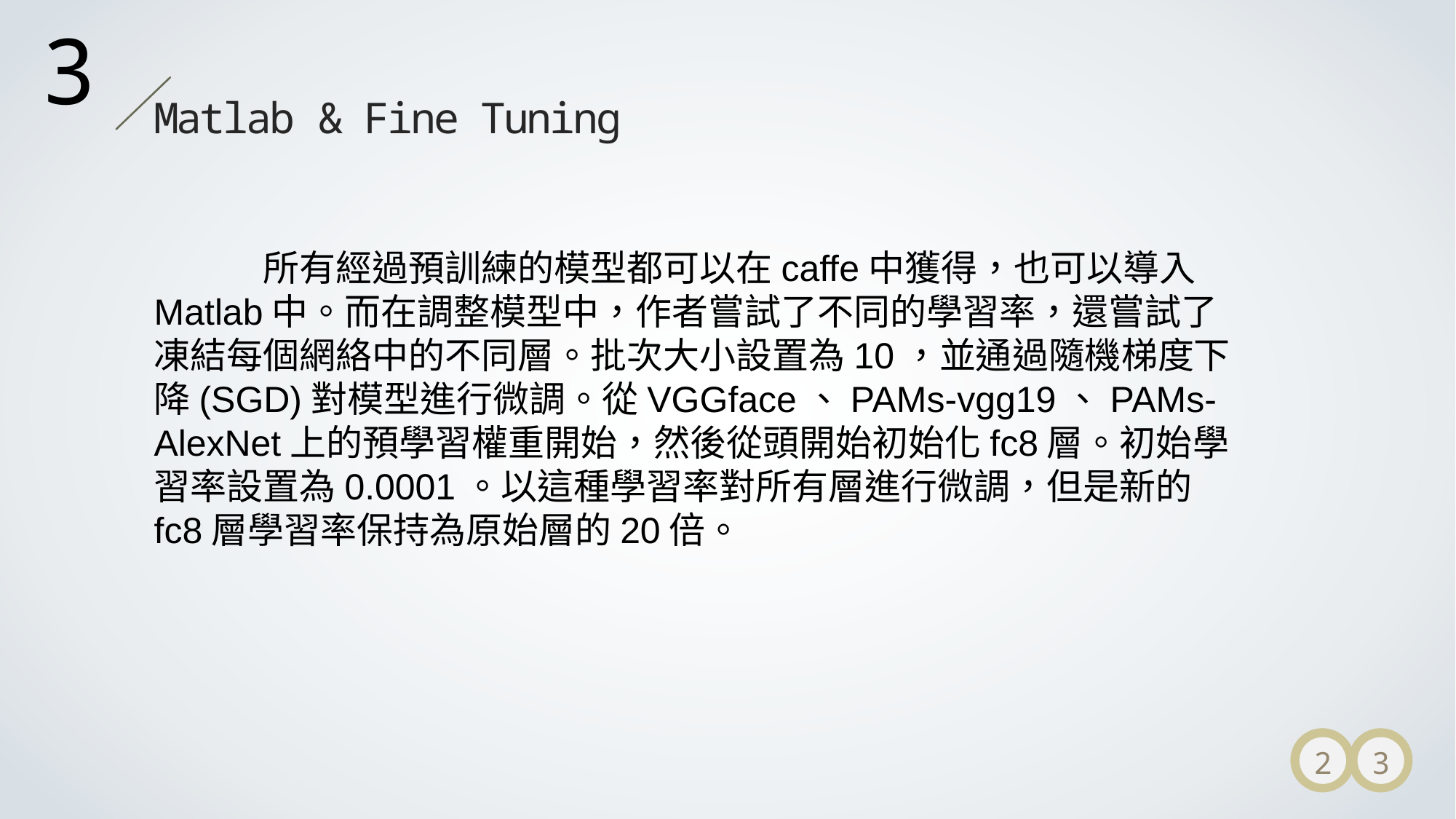

3
Matlab & Fine Tuning
	所有經過預訓練的模型都可以在caffe中獲得，也可以導入Matlab中。而在調整模型中，作者嘗試了不同的學習率，還嘗試了凍結每個網絡中的不同層。批次大小設置為10，並通過隨機梯度下降(SGD)對模型進行微調。從VGGface、PAMs-vgg19、PAMs-AlexNet上的預學習權重開始，然後從頭開始初始化fc8層。初始學習率設置為0.0001。以這種學習率對所有層進行微調，但是新的fc8層學習率保持為原始層的20倍。

2

3